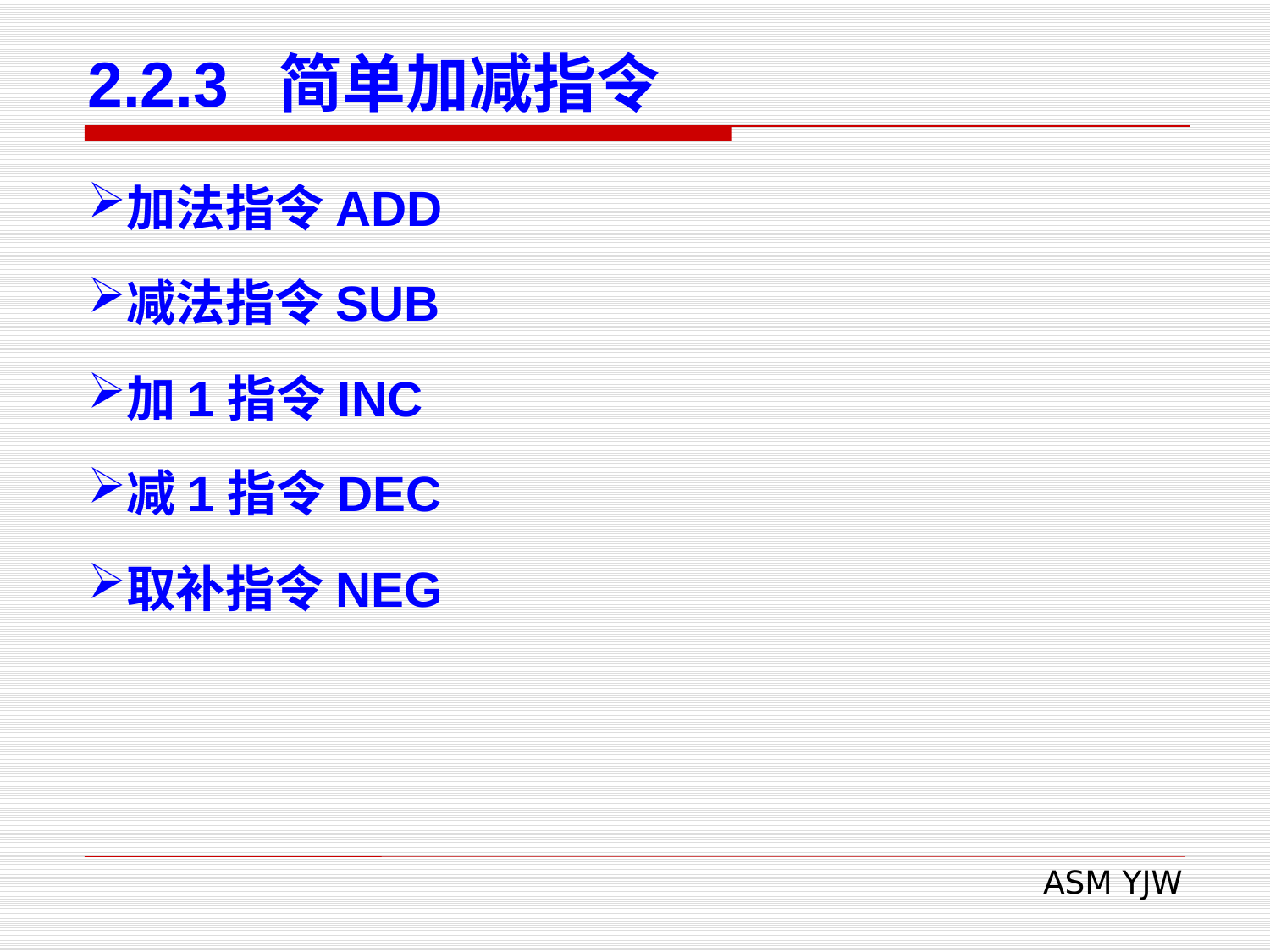

# 2.2.3  简单加减指令
加法指令ADD
减法指令SUB
加1指令INC
减1指令DEC
取补指令NEG